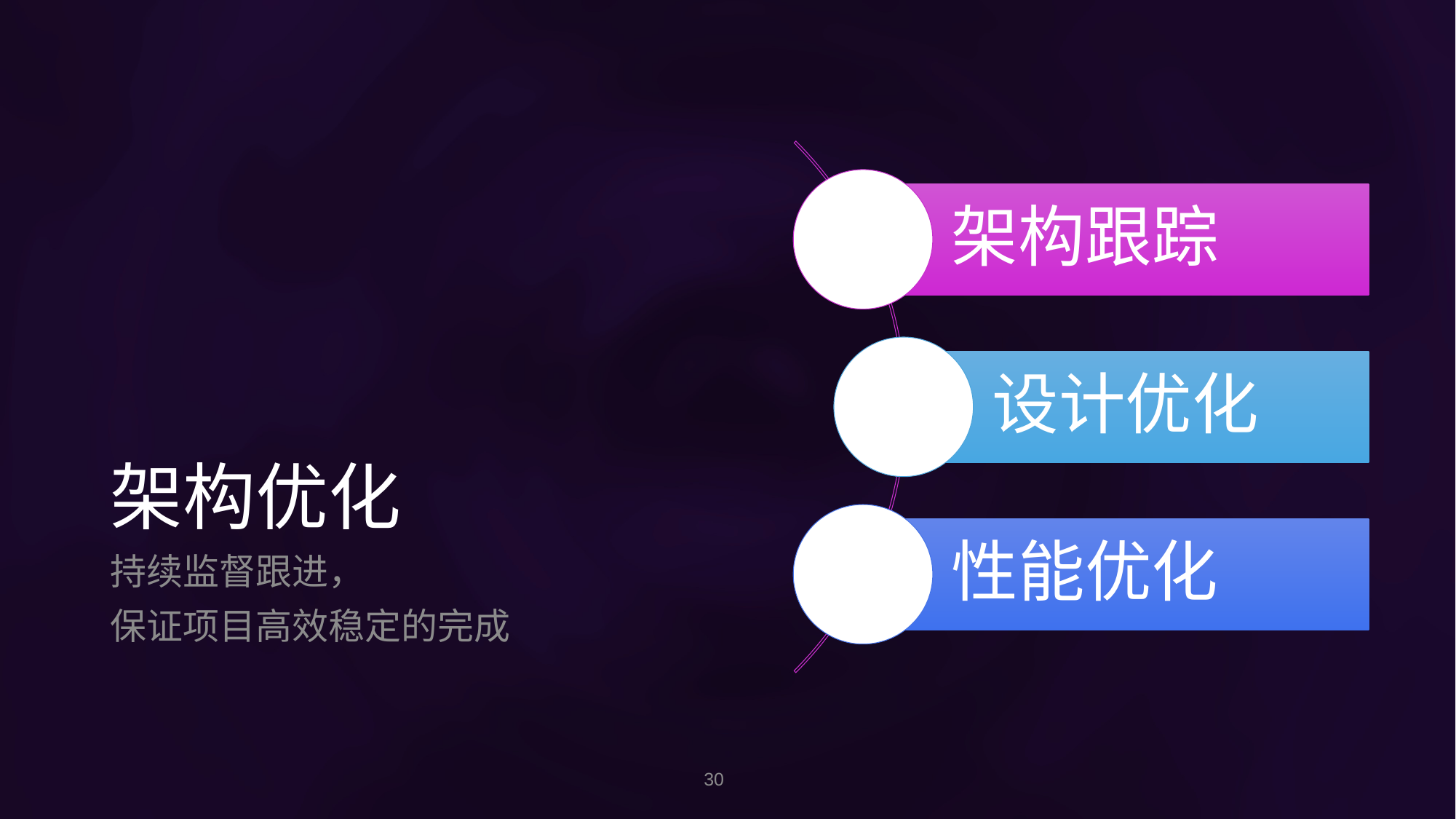

架构跟踪
设计优化
性能优化
# 架构优化
持续监督跟进，
保证项目高效稳定的完成
30